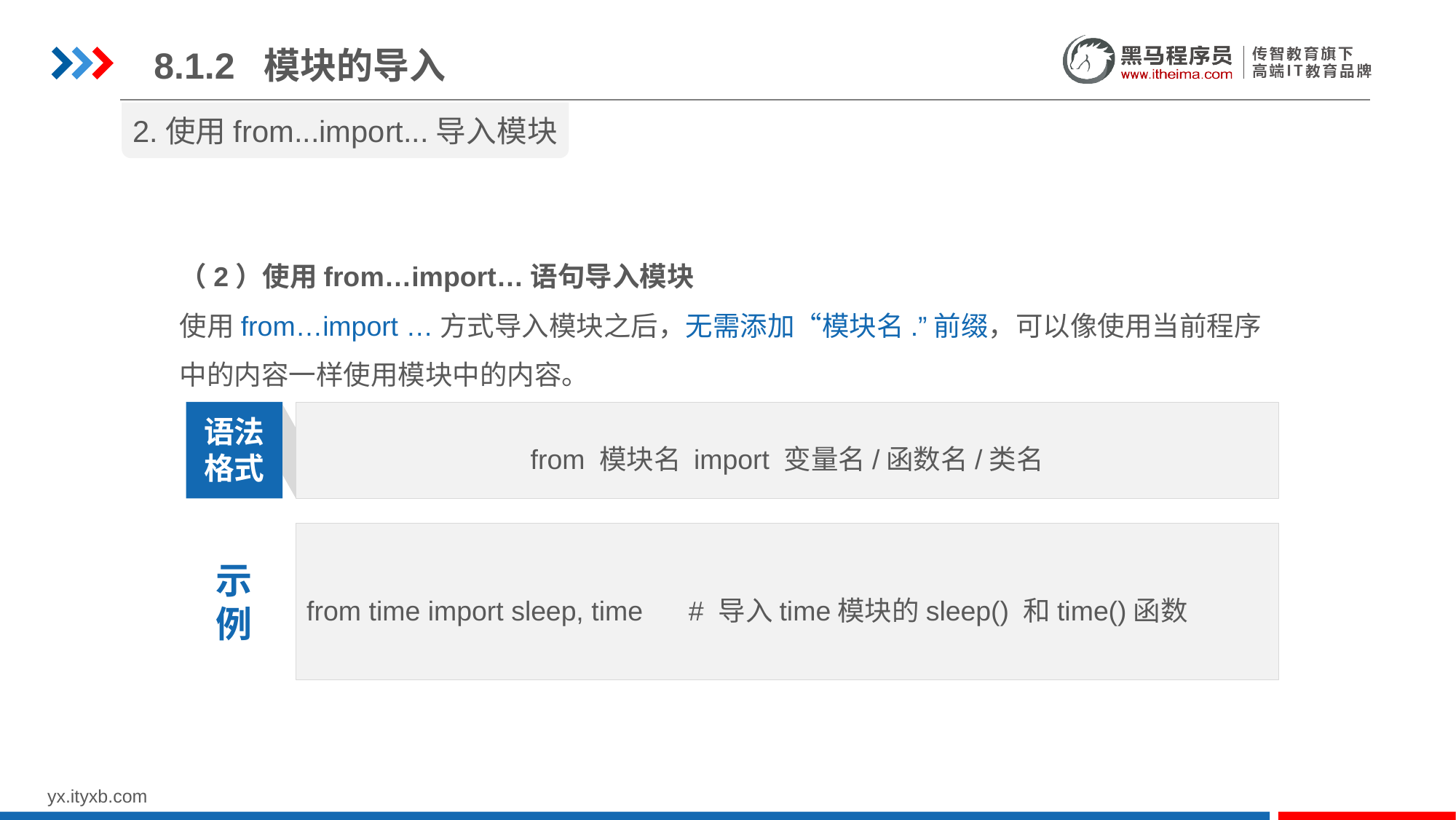

8.1.2  模块的导入

2.使用from...import...导入模块
（2）使用from…import…语句导入模块
使用from…import …方式导入模块之后，无需添加“模块名.”前缀，可以像使用当前程序中的内容一样使用模块中的内容。

from 模块名 import 变量名/函数名/类名

语法
格式
from time import sleep, time      # 导入time模块的sleep() 和time()函数
示
例